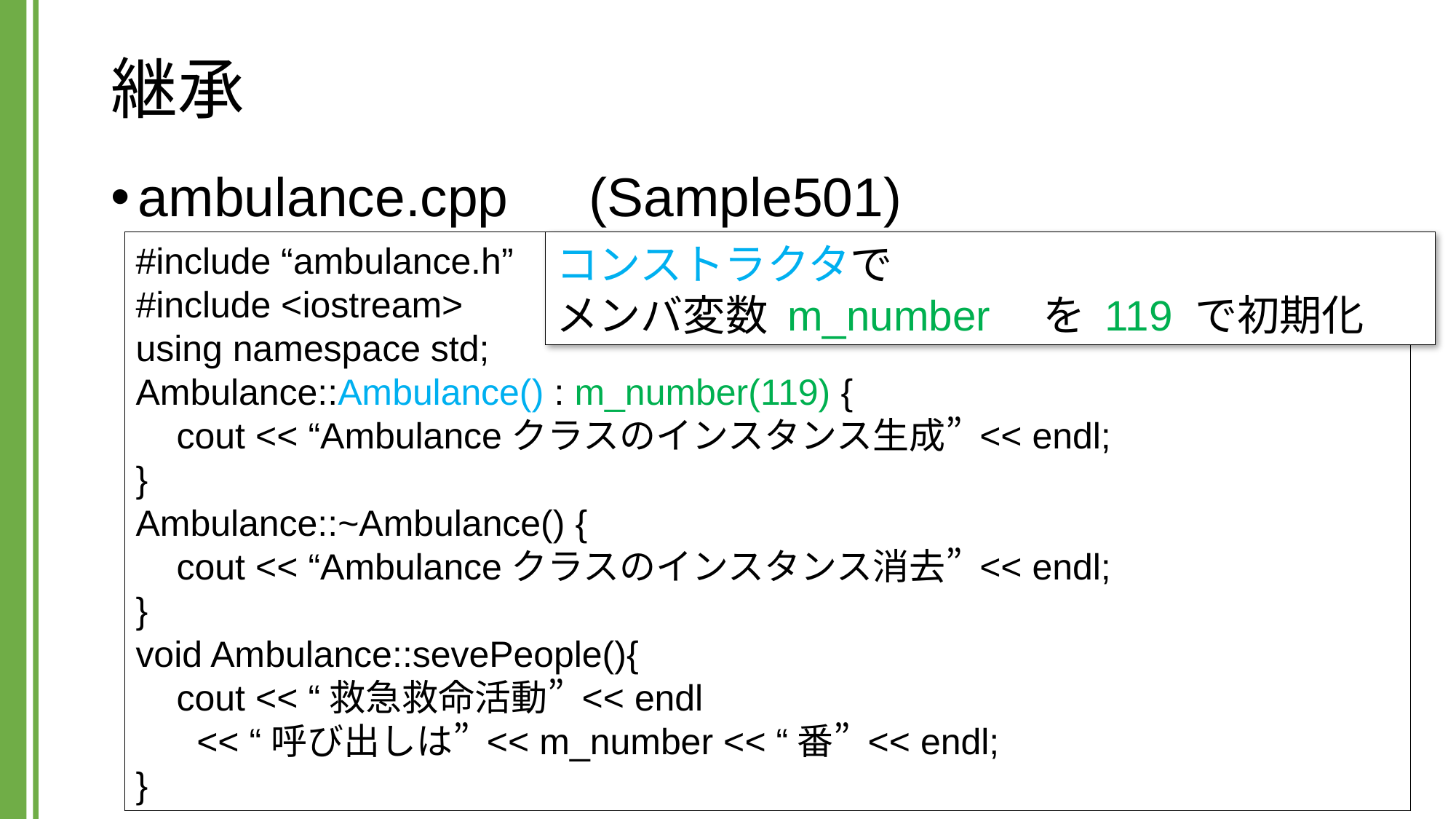

# 継承
ambulance.cpp　(Sample501)

#include “ambulance.h”
#include <iostream>
using namespace std;
Ambulance::Ambulance() : m_number(119) {
    cout << “Ambulanceクラスのインスタンス生成” << endl;
}
Ambulance::~Ambulance() {
    cout << “Ambulanceクラスのインスタンス消去” << endl;
}
void Ambulance::sevePeople(){
    cout << “救急救命活動” << endl
      << “呼び出しは” << m_number << “番” << endl;
}
コンストラクタで
メンバ変数 m_number　を 119 で初期化